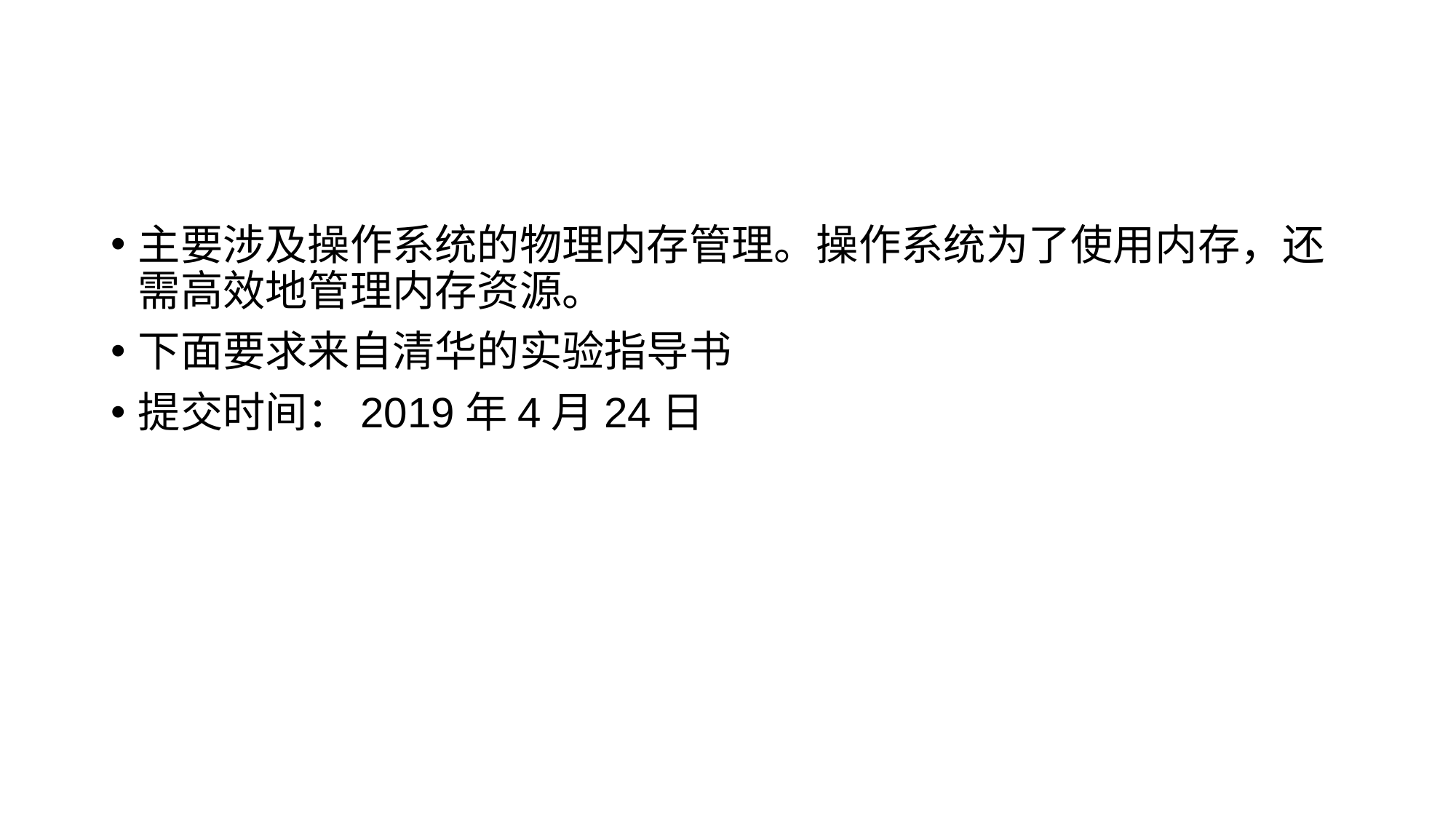

#
主要涉及操作系统的物理内存管理。操作系统为了使用内存，还需高效地管理内存资源。
下面要求来自清华的实验指导书
提交时间：2019年4月24日